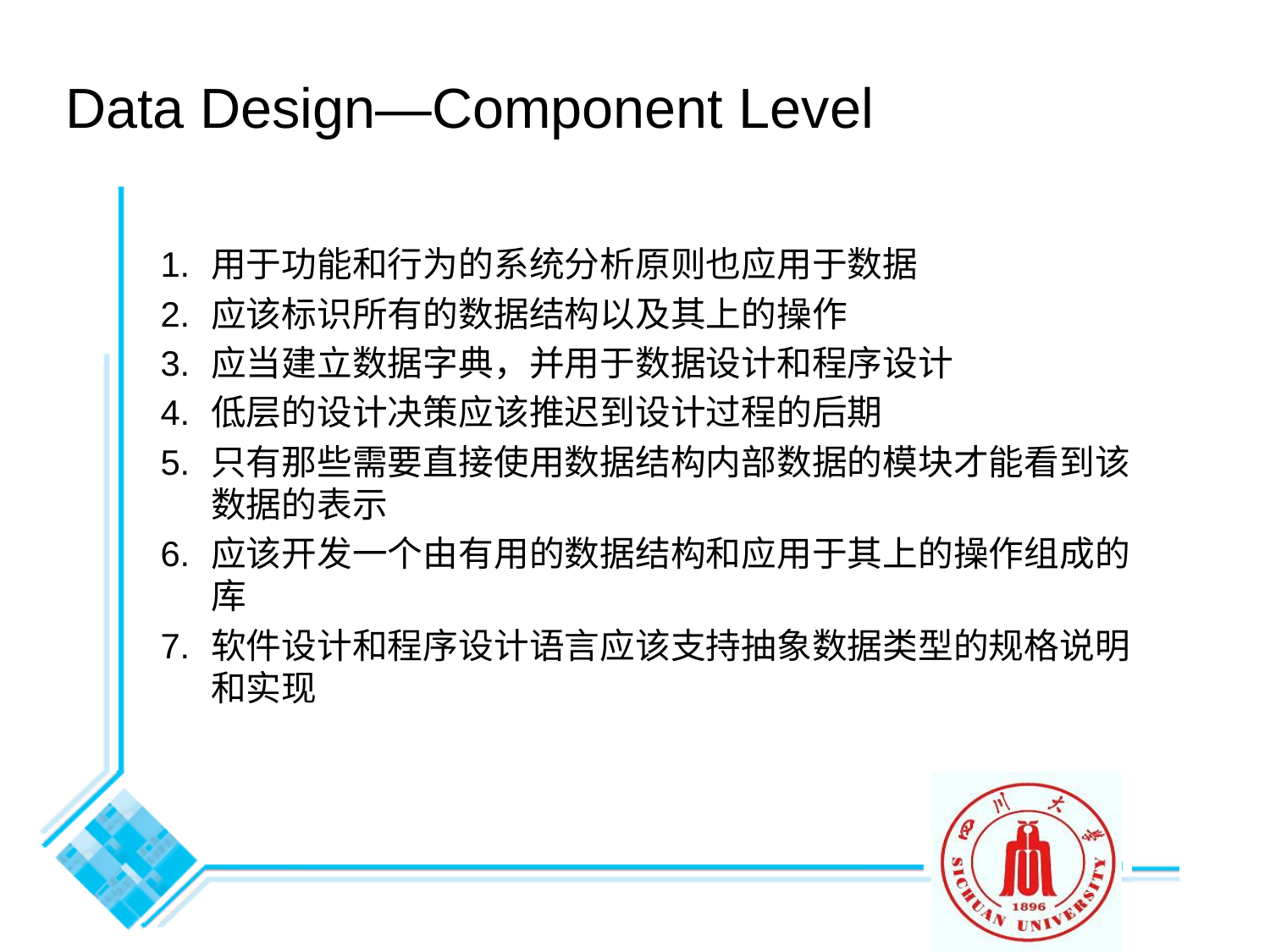

Data Design—Component Level
用于功能和行为的系统分析原则也应用于数据
应该标识所有的数据结构以及其上的操作
应当建立数据字典，并用于数据设计和程序设计
低层的设计决策应该推迟到设计过程的后期
只有那些需要直接使用数据结构内部数据的模块才能看到该数据的表示
应该开发一个由有用的数据结构和应用于其上的操作组成的库
软件设计和程序设计语言应该支持抽象数据类型的规格说明和实现